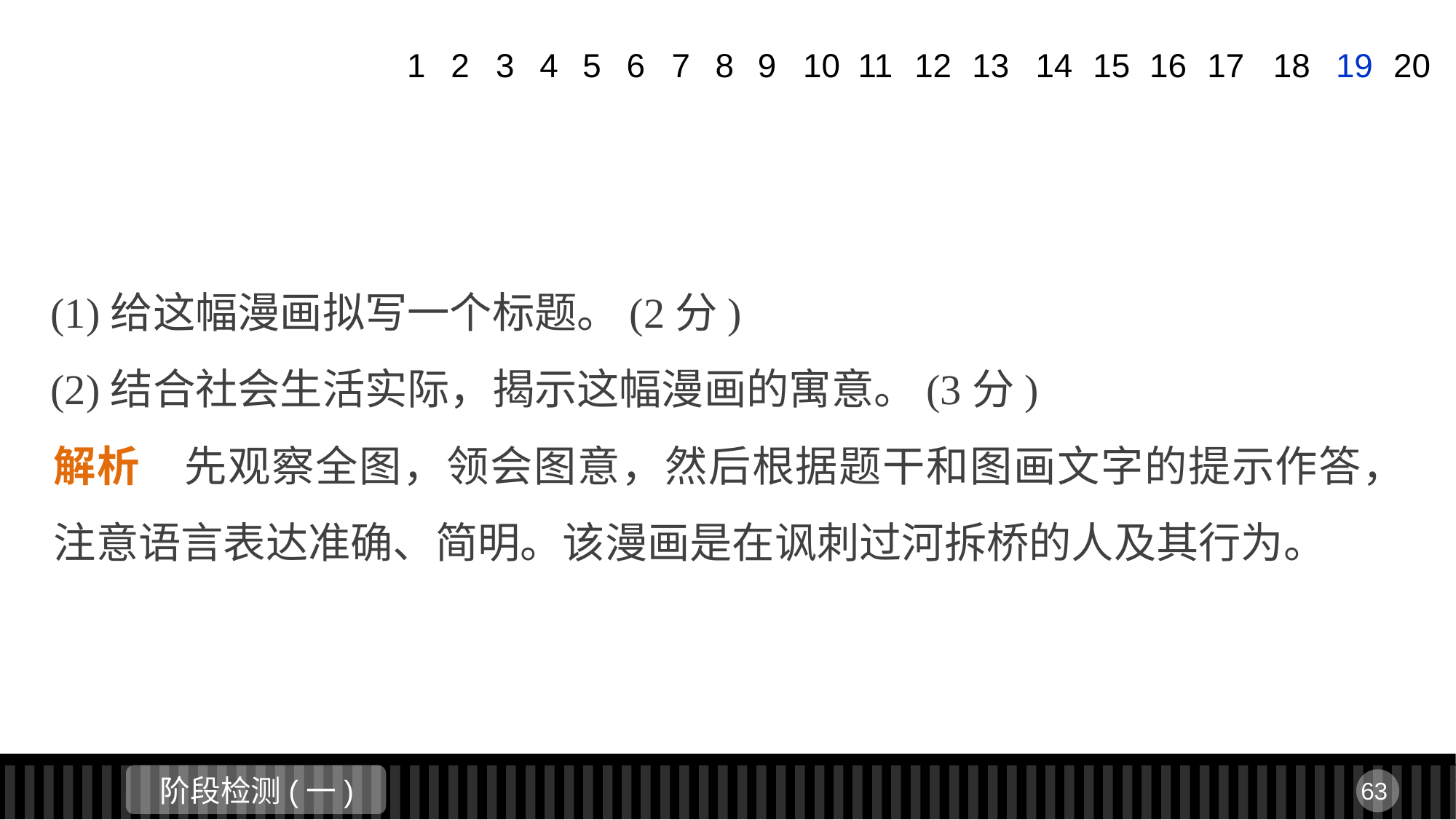

1
2
3
4
5
6
7
8
9
11
12
13
14
15
16
17
18
19
20
10
(1)给这幅漫画拟写一个标题。(2分)
(2)结合社会生活实际，揭示这幅漫画的寓意。(3分)
解析　先观察全图，领会图意，然后根据题干和图画文字的提示作答，注意语言表达准确、简明。该漫画是在讽刺过河拆桥的人及其行为。